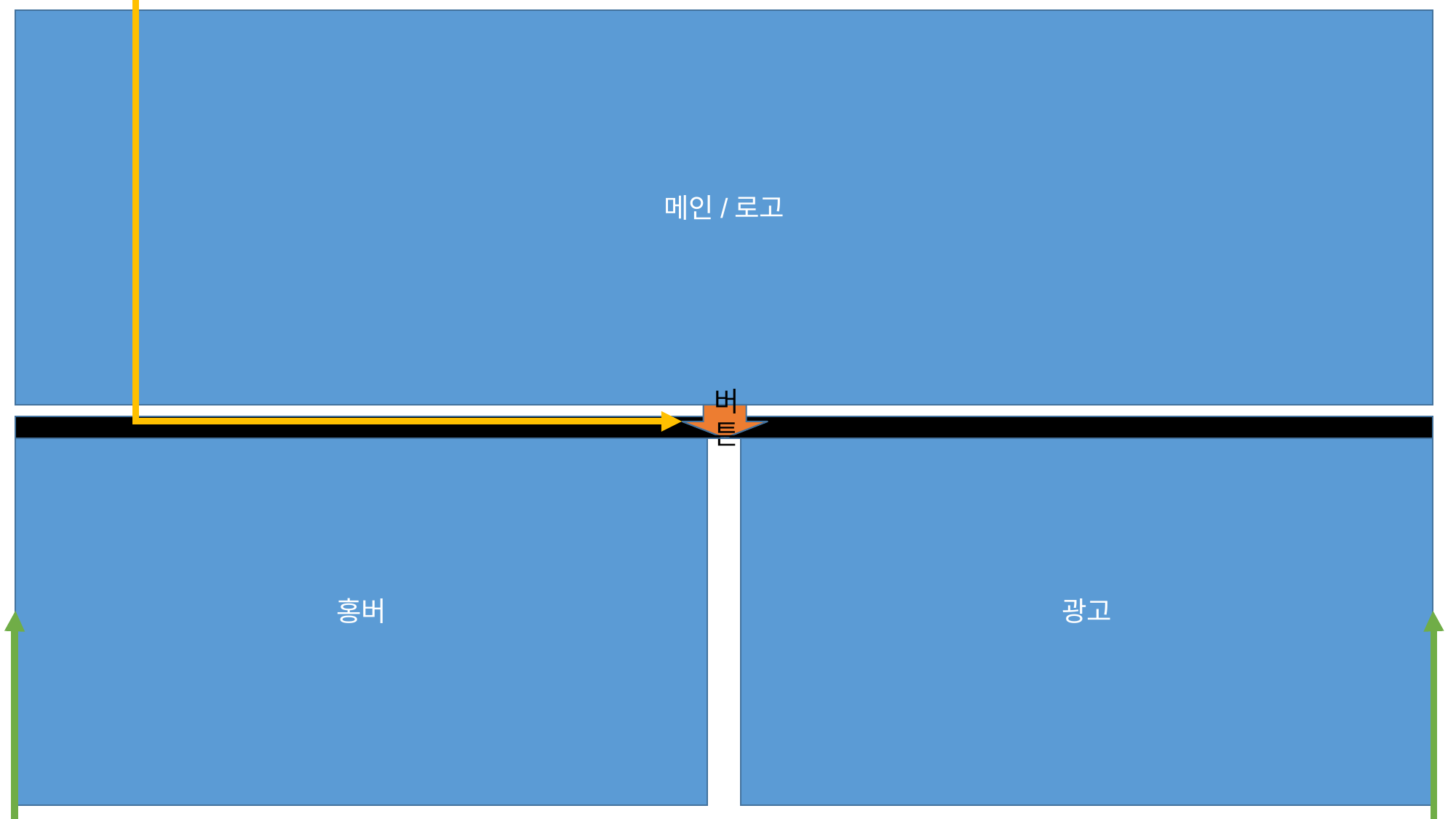

버튼 재 클릭 시
상단 div 퇴장
메인/로고
버튼
홍버

광고
하단 div 등장